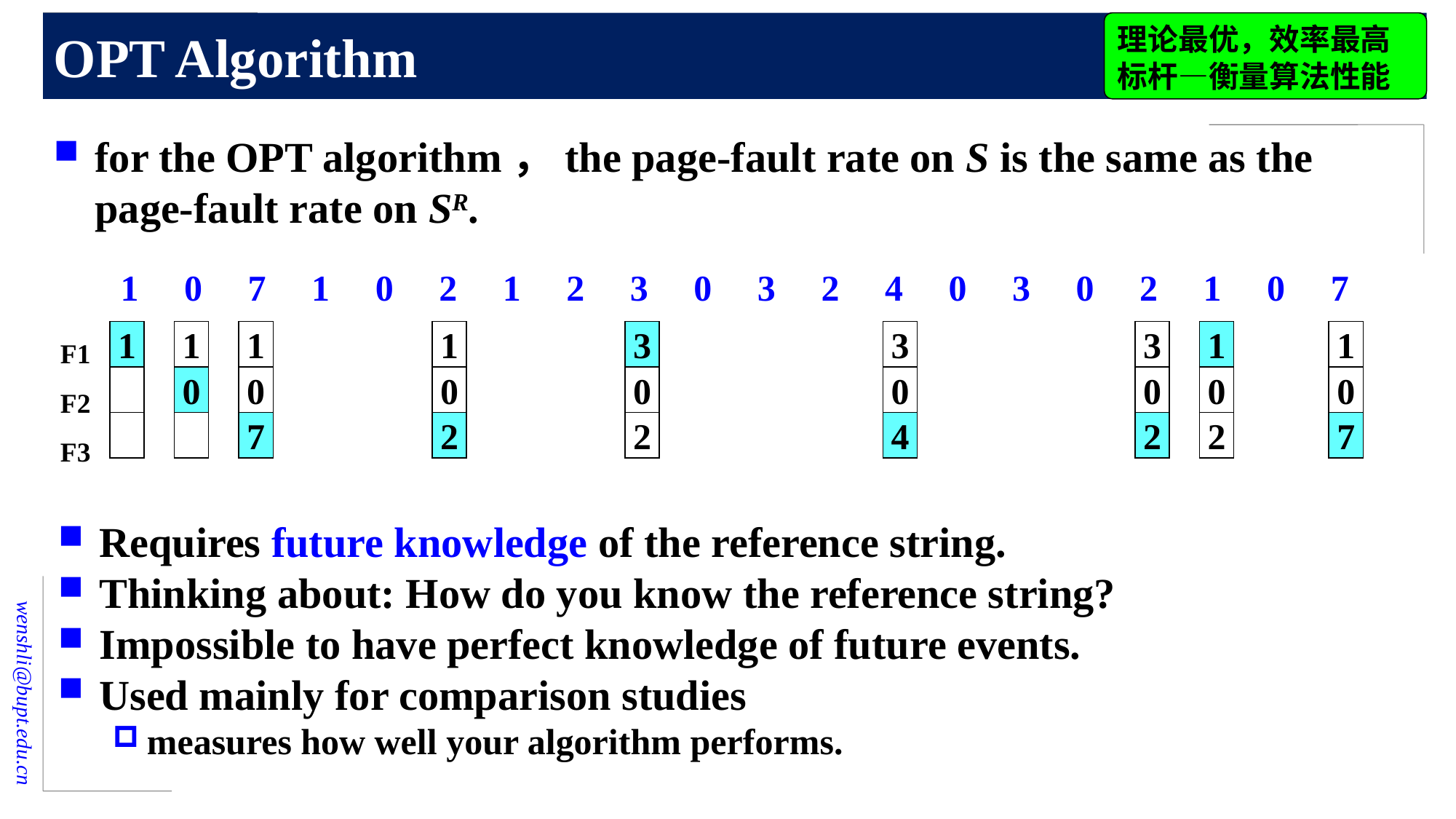

# OPT Algorithm
理论最优，效率最高
标杆—衡量算法性能
for the OPT algorithm，the page-fault rate on S is the same as the page-fault rate on SR.
1     0     7     1     0     2     1     2     3     0     3     2     4     0     3     0     2     1     0     7
F1
F2
F3
1

1
0

1
0
7
1
0
2
3
0
2
3
0
4
3
0
2
1
0
2
1
0
7
Requires future knowledge of the reference string.
Thinking about: How do you know the reference string?
Impossible to have perfect knowledge of future events.
Used mainly for comparison studies
measures how well your algorithm performs.
34